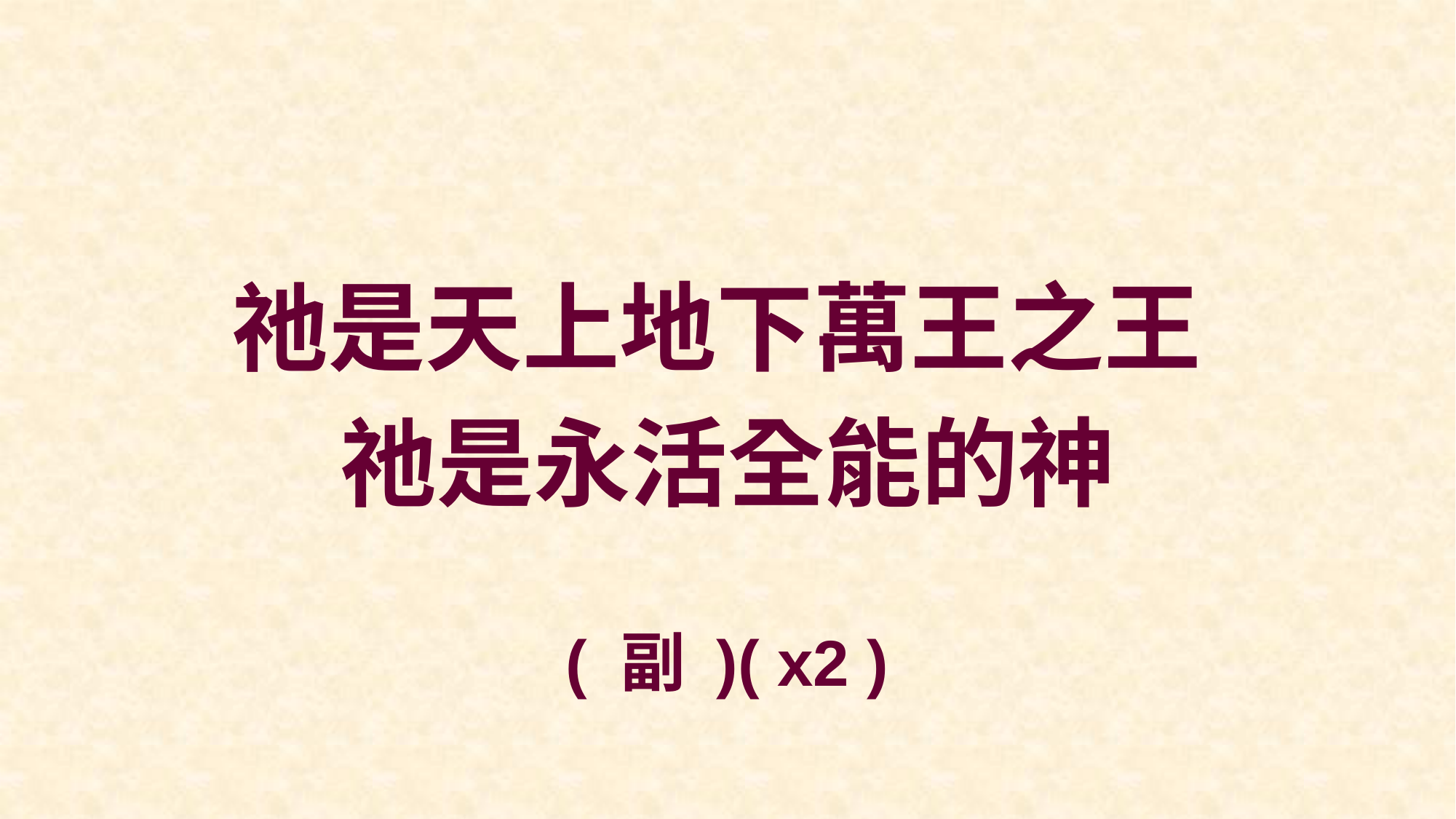

祂是天上地下萬王之王
祂是永活全能的神
( 副 )( x2 )